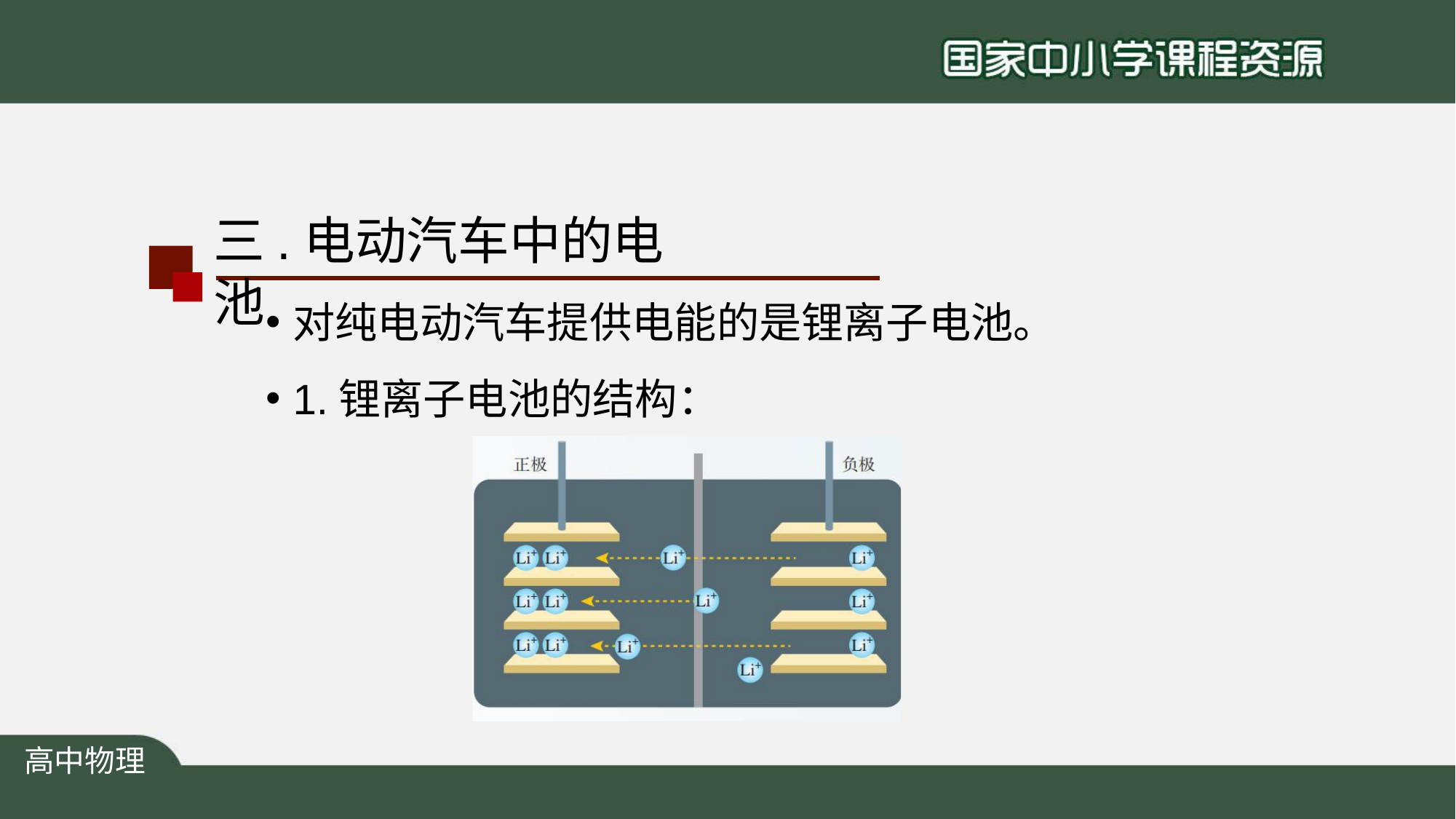

# 三.电动汽车中的电池

对纯电动汽车提供电能的是锂离子电池。
1.锂离子电池的结构：

高中物理